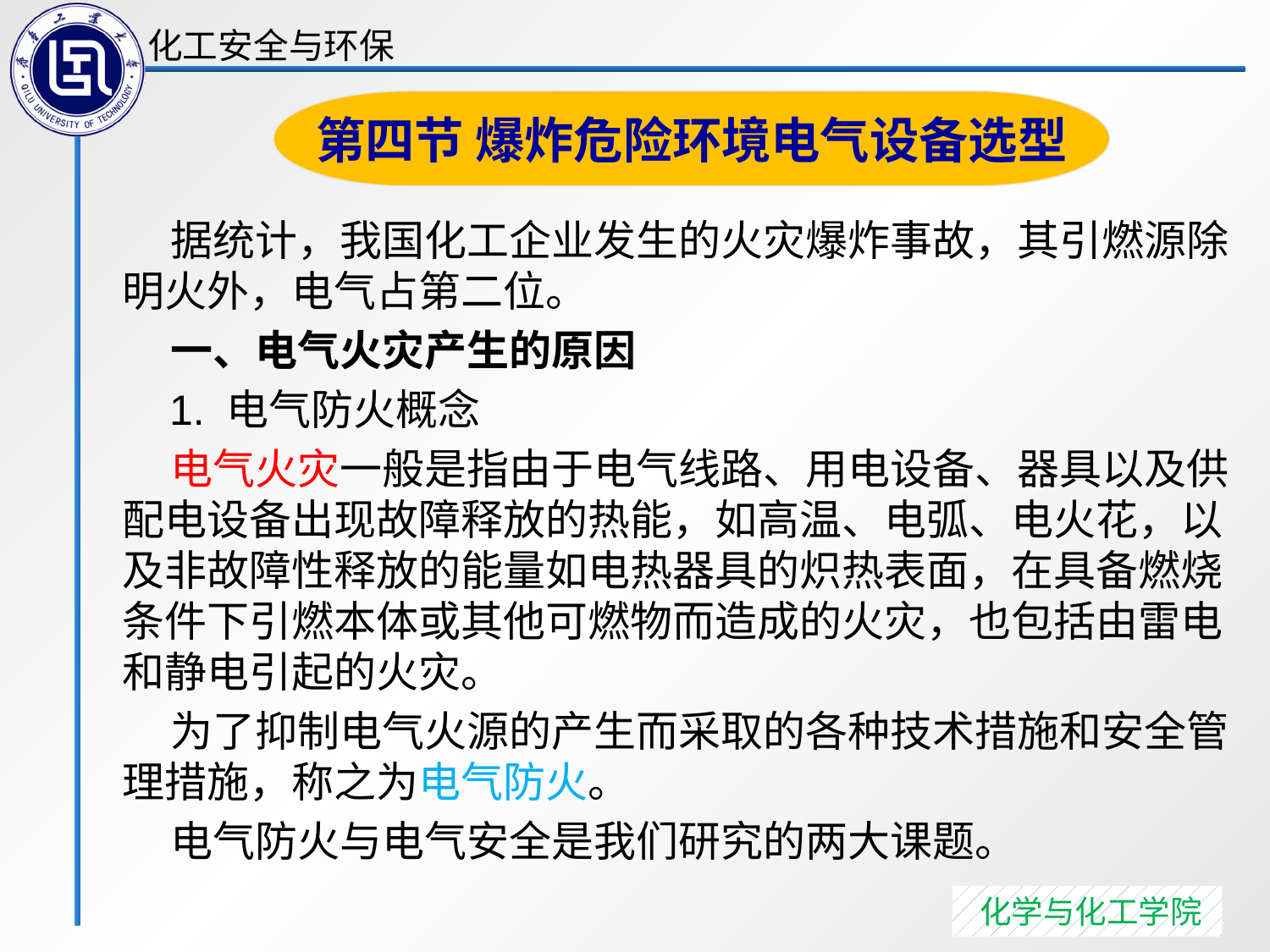

第四节 爆炸危险环境电气设备选型
    据统计，我国化工企业发生的火灾爆炸事故，其引燃源除明火外，电气占第二位。
    一、电气火灾产生的原因
    1. 电气防火概念
    电气火灾一般是指由于电气线路、用电设备、器具以及供配电设备出现故障释放的热能，如高温、电弧、电火花，以及非故障性释放的能量如电热器具的炽热表面，在具备燃烧条件下引燃本体或其他可燃物而造成的火灾，也包括由雷电和静电引起的火灾。
    为了抑制电气火源的产生而采取的各种技术措施和安全管理措施，称之为电气防火。
    电气防火与电气安全是我们研究的两大课题。